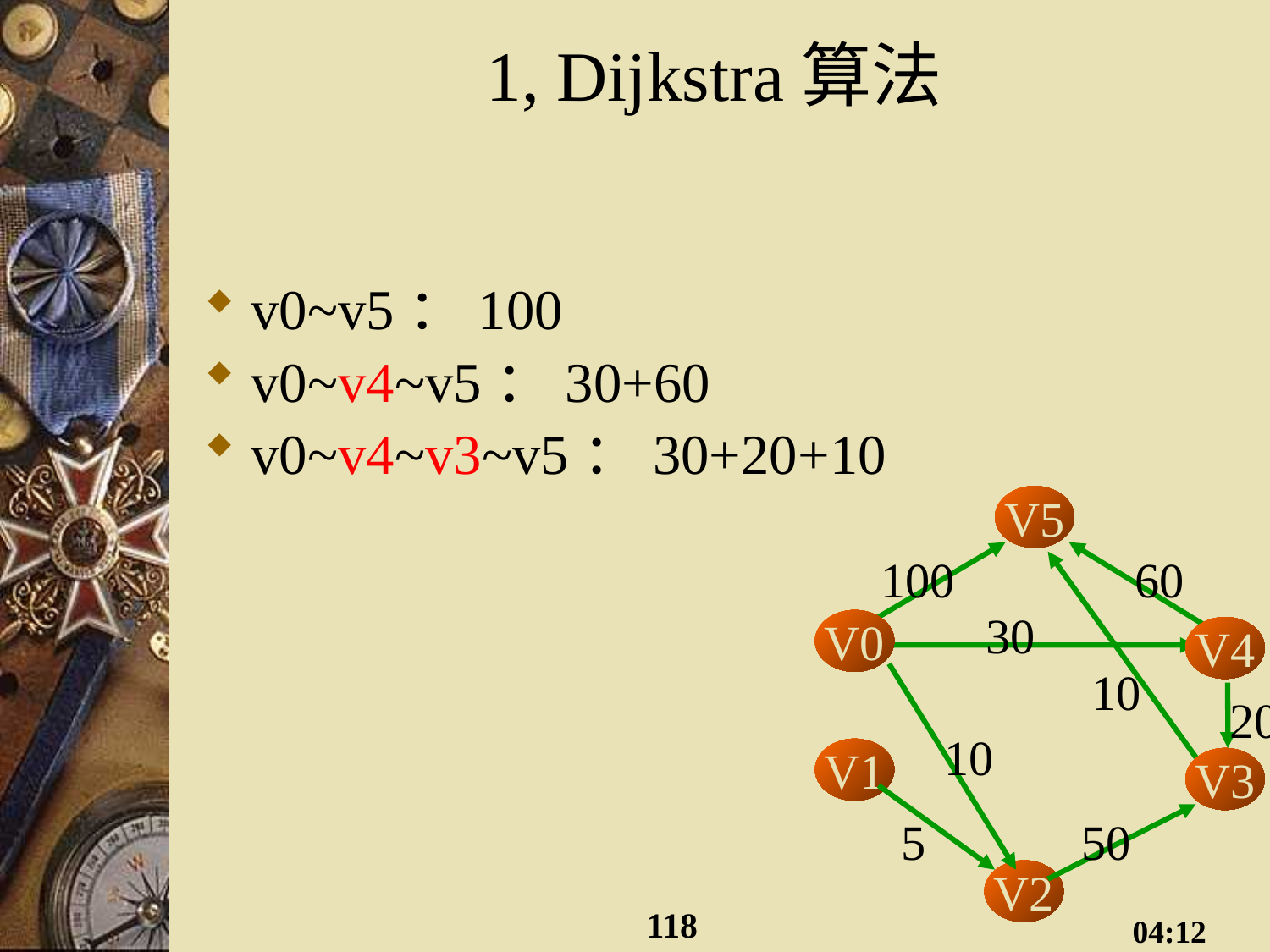

# 1, Dijkstra算法
v0~v5：100
v0~v4~v5：30+60
v0~v4~v3~v5：30+20+10

V5
100

60

30
V0
V4

10

20

10
V1
V3

5

50
V2